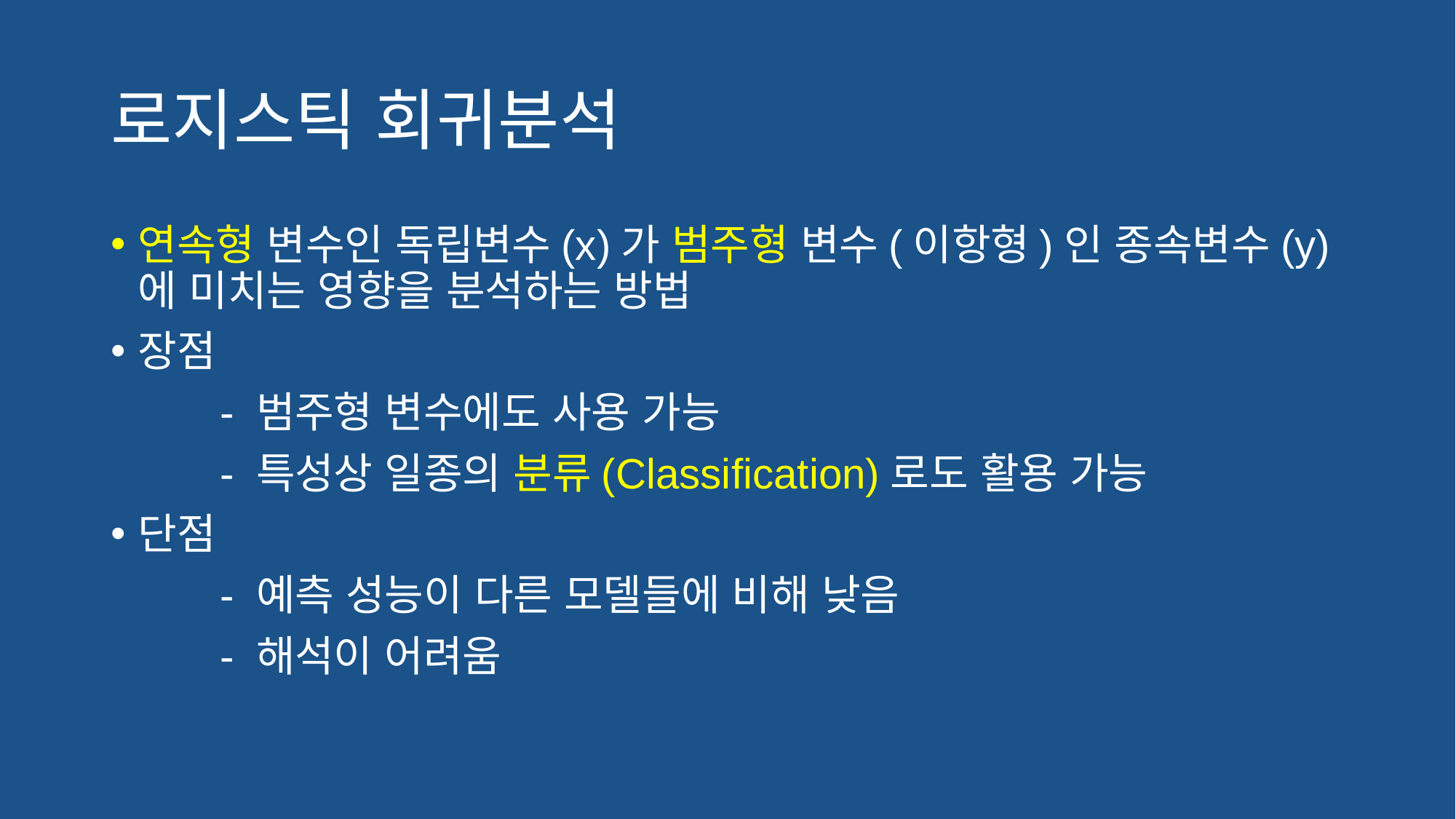

# 로지스틱 회귀분석
연속형 변수인 독립변수(x)가 범주형 변수(이항형)인 종속변수(y)에 미치는 영향을 분석하는 방법
장점
	- 범주형 변수에도 사용 가능
	- 특성상 일종의 분류(Classification)로도 활용 가능
단점
	- 예측 성능이 다른 모델들에 비해 낮음
	- 해석이 어려움